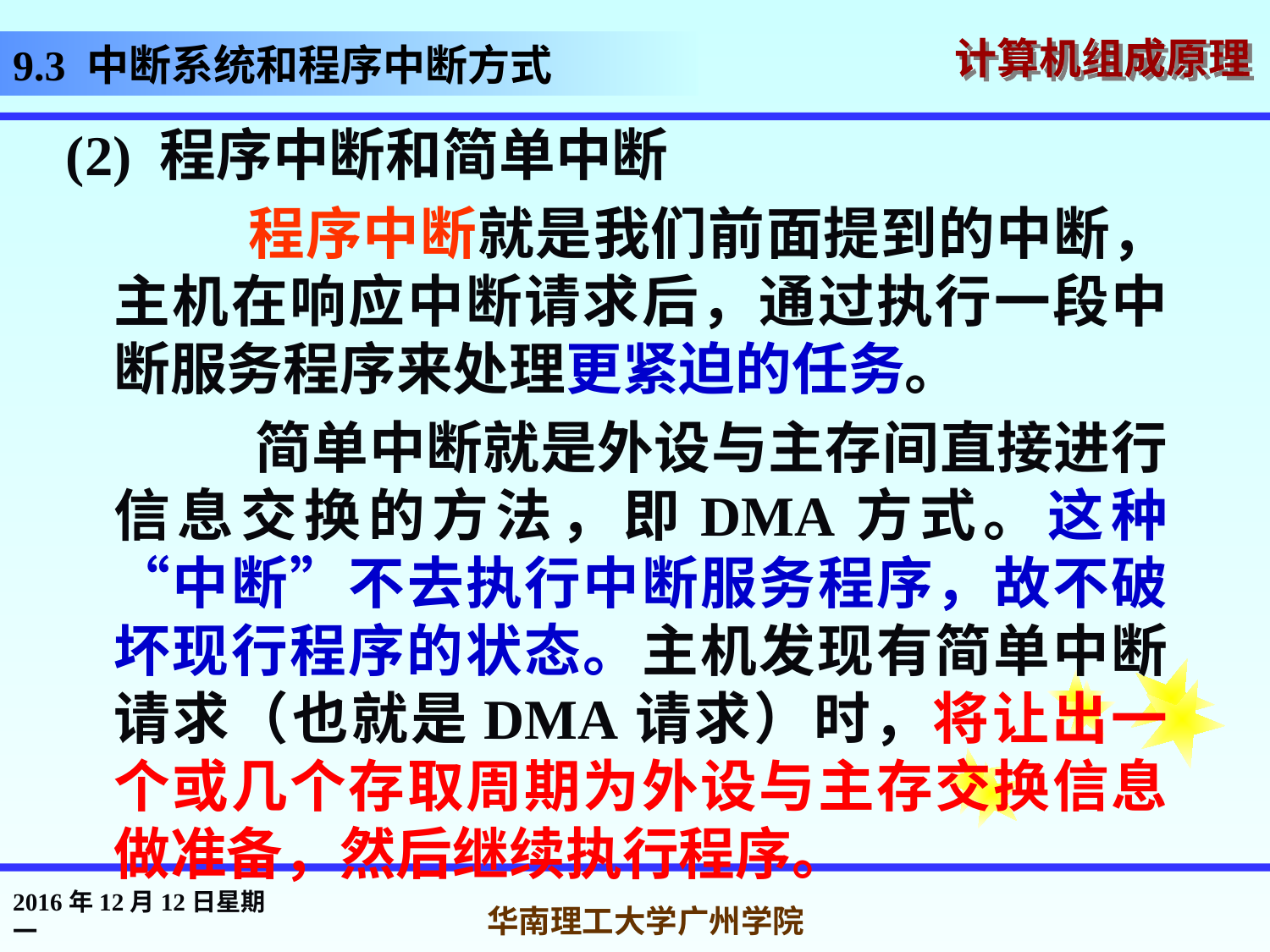

# 9.3 中断系统和程序中断方式
(2) 程序中断和简单中断
            程序中断就是我们前面提到的中断，主机在响应中断请求后，通过执行一段中断服务程序来处理更紧迫的任务。
             简单中断就是外设与主存间直接进行信息交换的方法，即DMA方式。这种“中断”不去执行中断服务程序，故不破坏现行程序的状态。主机发现有简单中断请求（也就是DMA请求）时，将让出一个或几个存取周期为外设与主存交换信息做准备，然后继续执行程序。
2016年12月12日星期一
华南理工大学广州学院